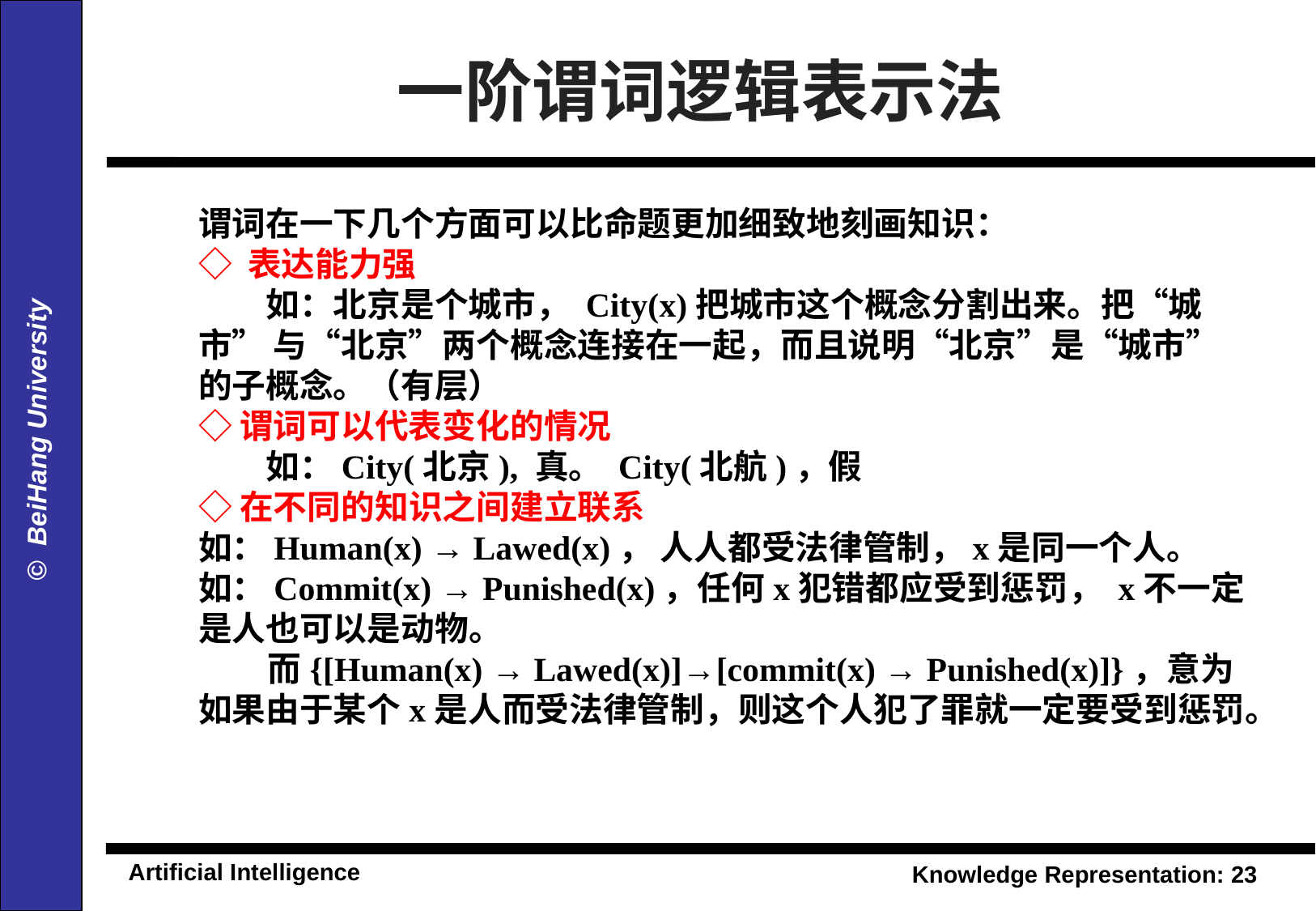

一阶谓词逻辑表示法
谓词在一下几个方面可以比命题更加细致地刻画知识：
◇ 表达能力强
　　如：北京是个城市， City(x)把城市这个概念分割出来。把“城市” 与“北京”两个概念连接在一起，而且说明“北京”是“城市”的子概念。（有层）
◇ 谓词可以代表变化的情况
　　如：City(北京), 真。 City(北航)，假
◇ 在不同的知识之间建立联系
如：Human(x) → Lawed(x)， 人人都受法律管制，x是同一个人。
如：Commit(x) → Punished(x)，任何x犯错都应受到惩罚， x不一定是人也可以是动物。
        而{[Human(x) → Lawed(x)]→[commit(x) → Punished(x)]}，意为如果由于某个x是人而受法律管制，则这个人犯了罪就一定要受到惩罚。